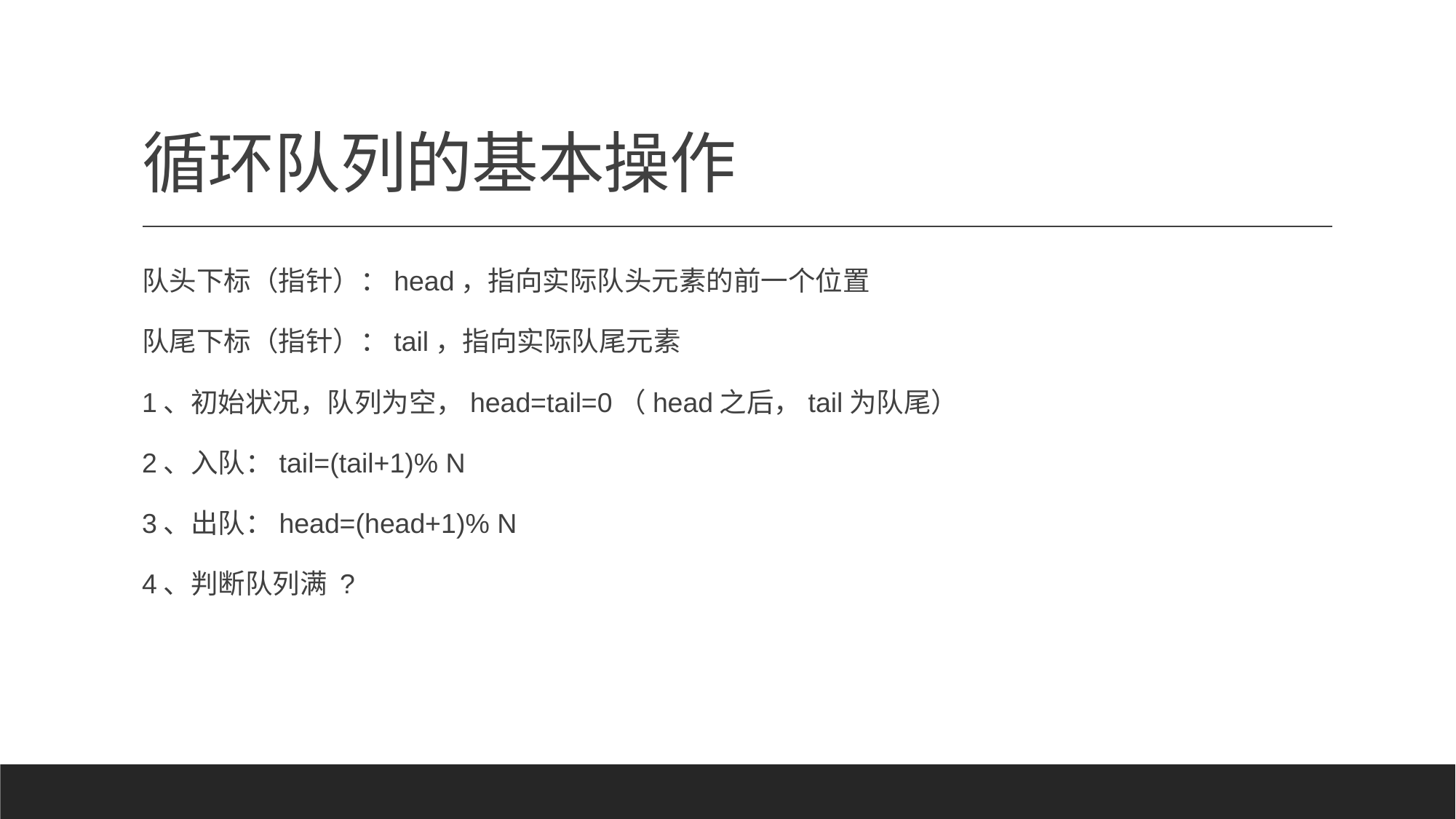

# 循环队列的基本操作
队头下标（指针）：head，指向实际队头元素的前一个位置
队尾下标（指针）：tail，指向实际队尾元素
1、初始状况，队列为空，head=tail=0（head之后，tail为队尾）
2、入队：tail=(tail+1)% N
3、出队：head=(head+1)% N
4、判断队列满 ?